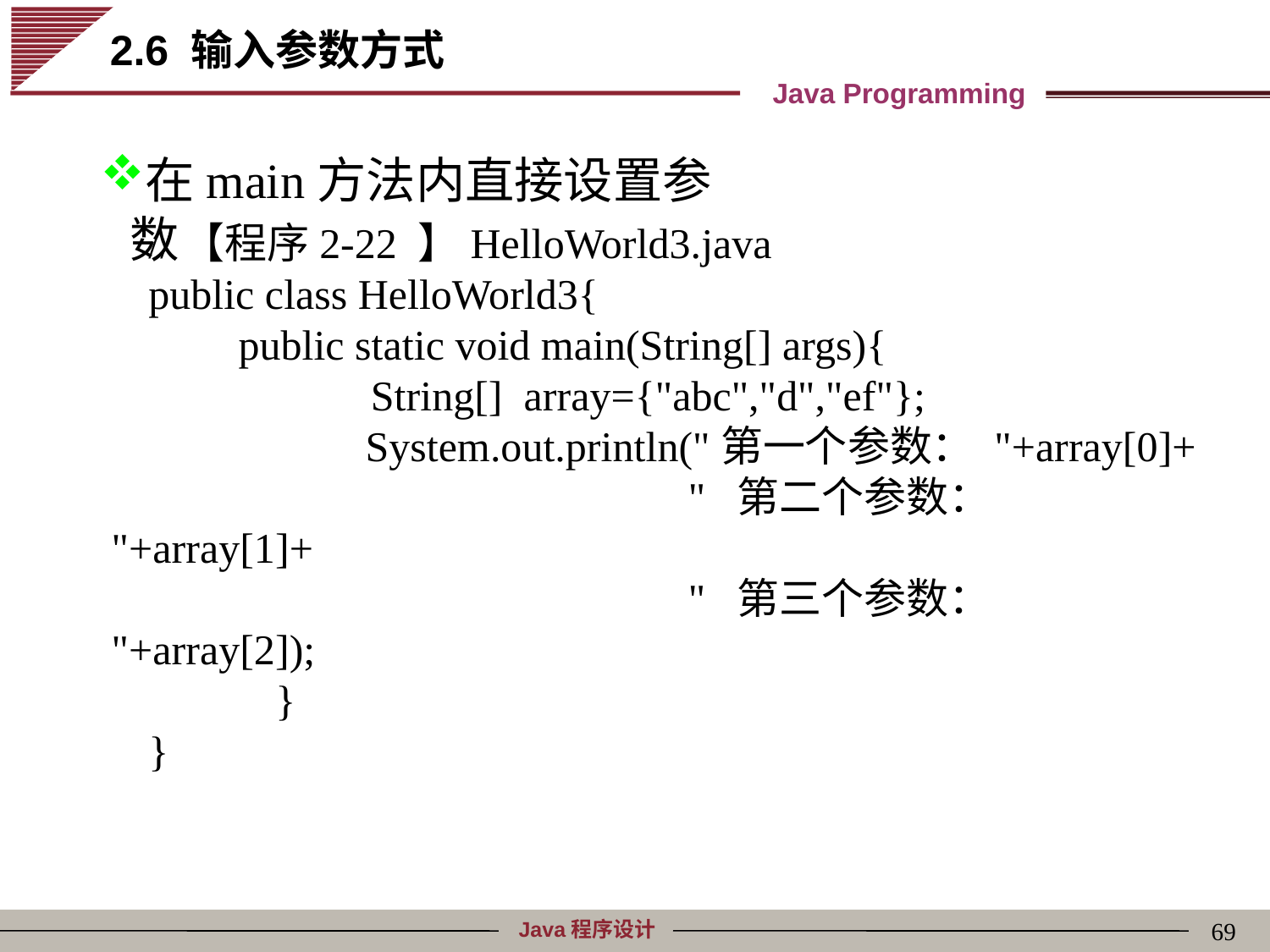

2.6 输入参数方式
在main方法内直接设置参数
//【程序2-22 】HelloWorld3.java
public class HelloWorld3{
	public static void main(String[] args){
                     String[]  array={"abc","d","ef"};
		System.out.println("第一个参数： "+array[0]+
                                                   "  第二个参数： "+array[1]+
                                                   "  第三个参数： "+array[2]);
            }
}